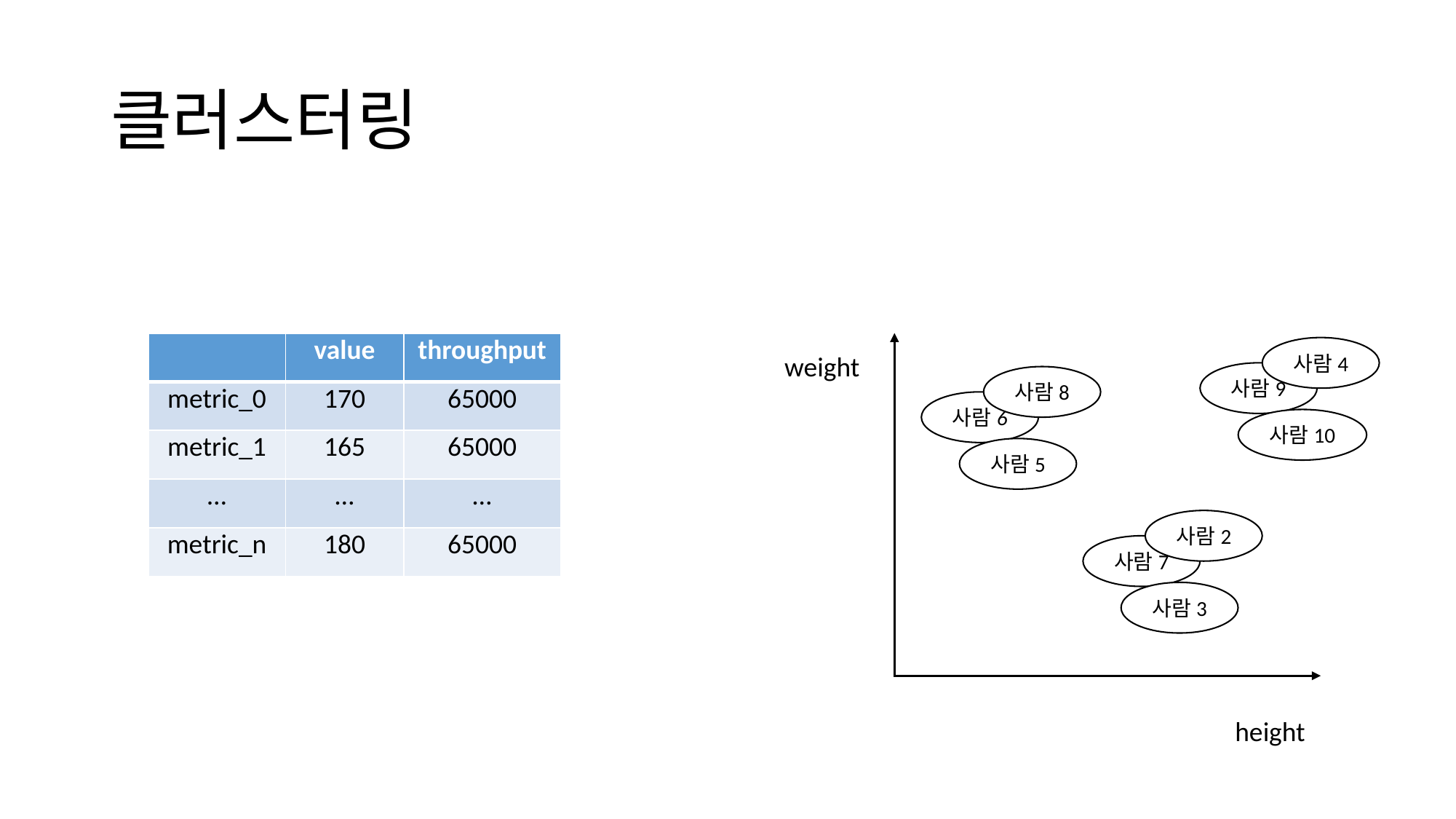

# 클러스터링
|  | value | throughput |
| --- | --- | --- |
| metric\_0 | 170 | 65000 |
| metric\_1 | 165 | 65000 |
| … | … | … |
| metric\_n | 180 | 65000 |
사람4
weight
사람9
사람8
사람6
사람10
사람5
사람2
사람7
사람3
height